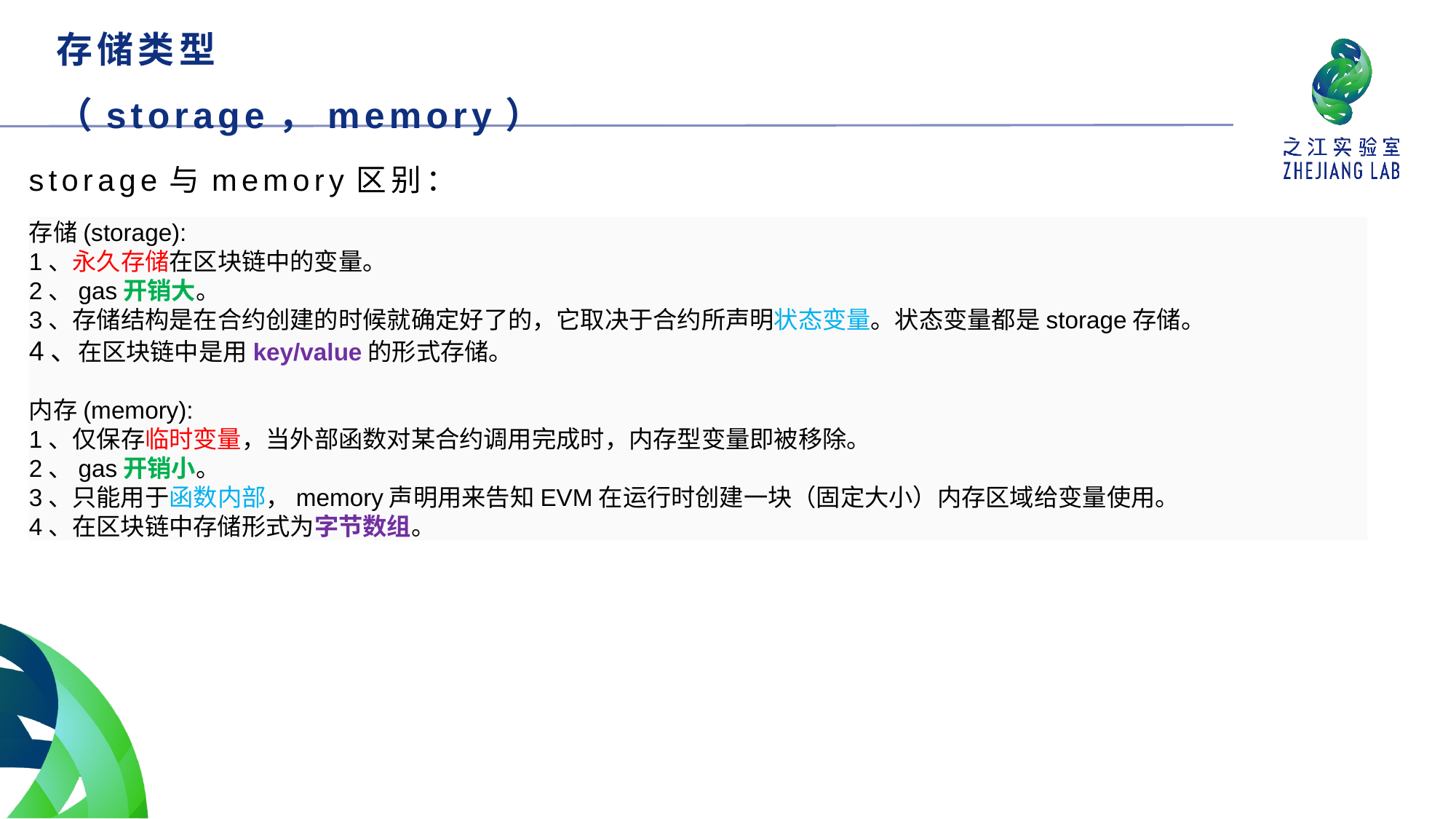

存储类型（storage，memory）

storage与memory区别：
存储(storage):
1、永久存储在区块链中的变量。
2、gas开销大。
3、存储结构是在合约创建的时候就确定好了的，它取决于合约所声明状态变量。状态变量都是storage存储。
4、在区块链中是用key/value的形式存储。

内存(memory):
1、仅保存临时变量，当外部函数对某合约调用完成时，内存型变量即被移除。
2、gas开销小。
3、只能用于函数内部，memory声明用来告知EVM在运行时创建一块（固定大小）内存区域给变量使用。
4、在区块链中存储形式为字节数组。